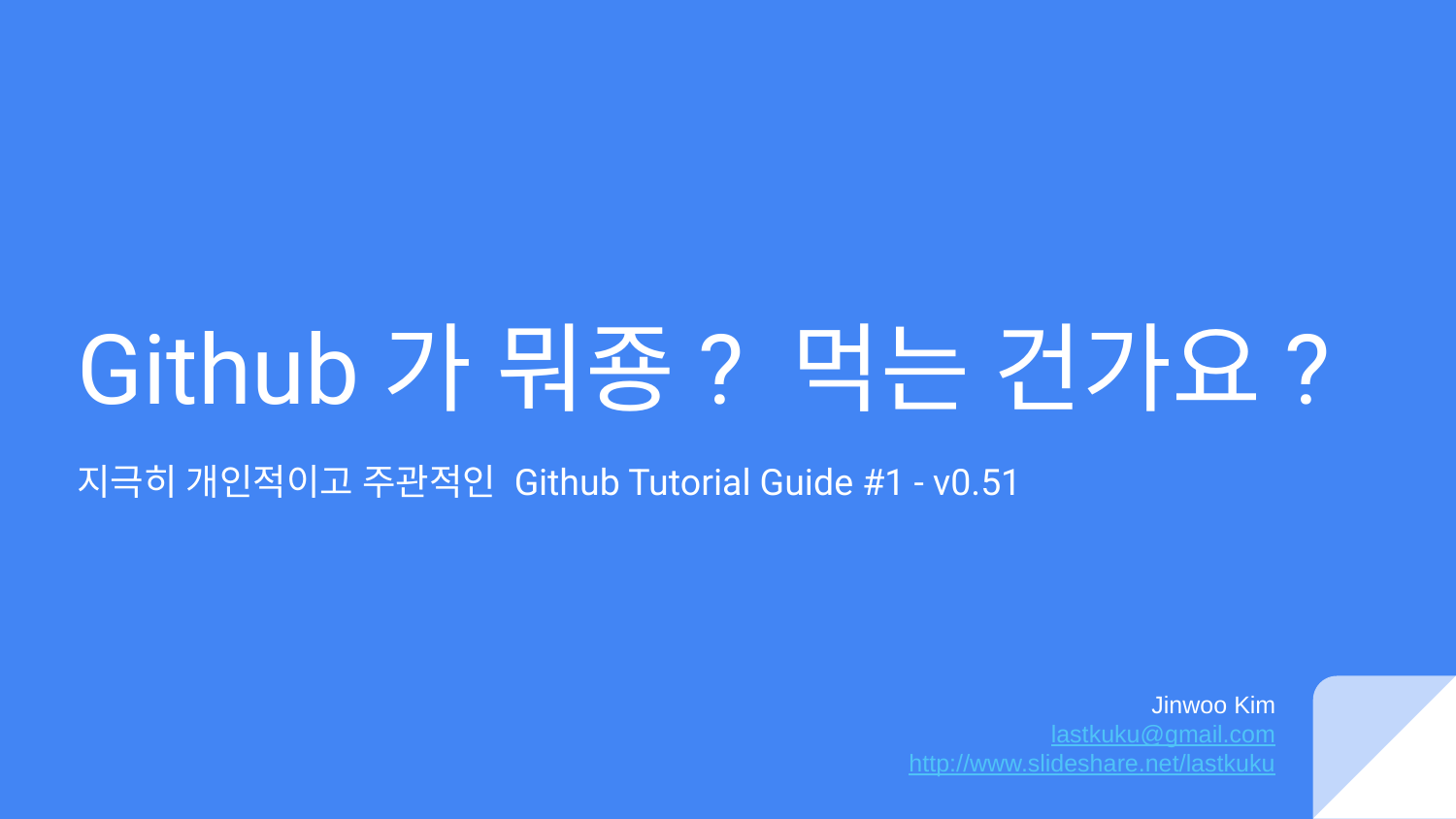

# Github가 뭐죵? 먹는 건가요?
지극히 개인적이고 주관적인 Github Tutorial Guide #1 - v0.51
Jinwoo Kim
lastkuku@gmail.com
http://www.slideshare.net/lastkuku